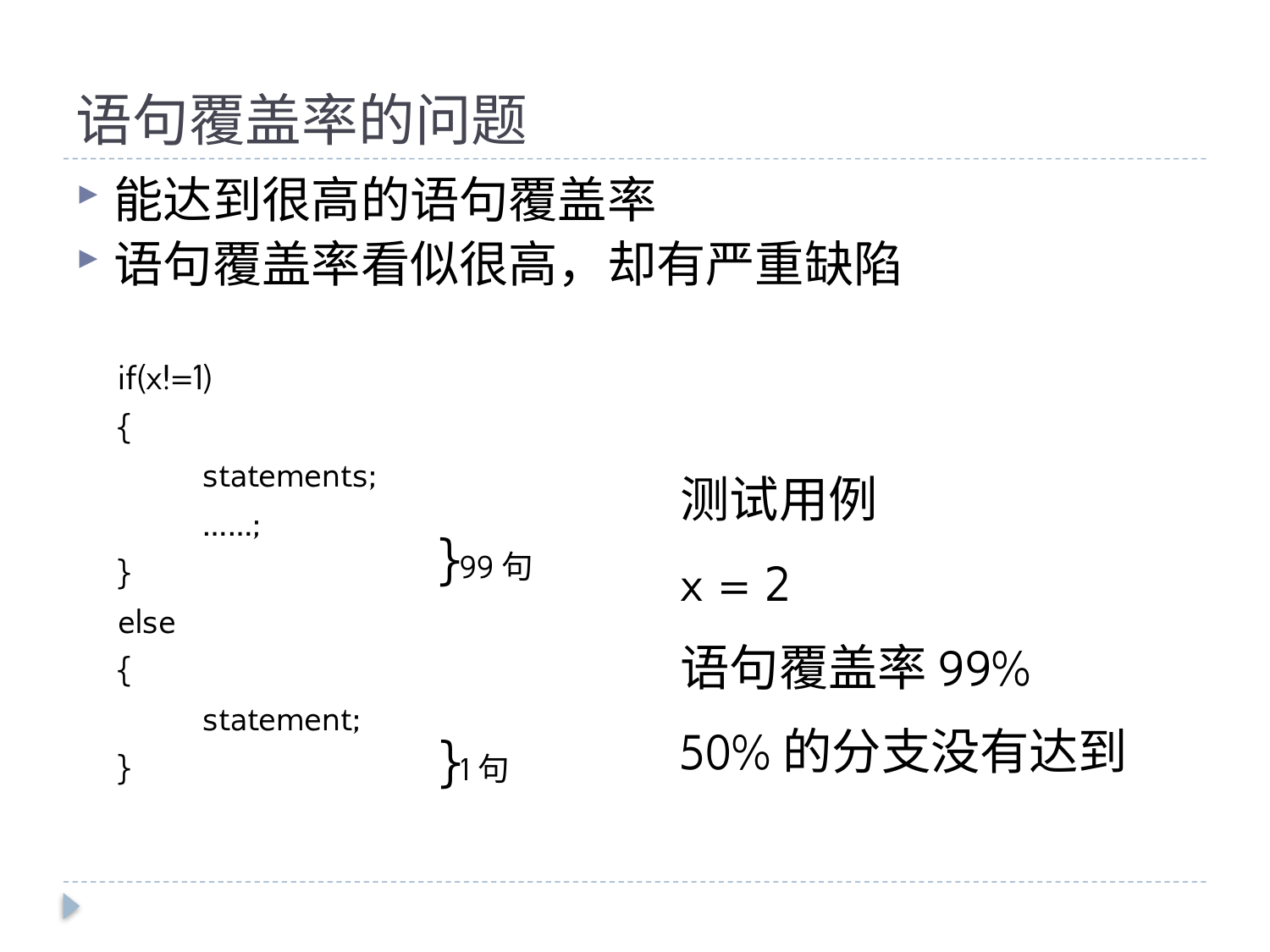

# 语句覆盖率的问题
能达到很高的语句覆盖率
语句覆盖率看似很高，却有严重缺陷

    if(x!=1)
    {
            statements;
            ……;
    }
    else
    {
            statement;
    }
测试用例
x = 2
语句覆盖率99%
50%的分支没有达到
}99句
}1句